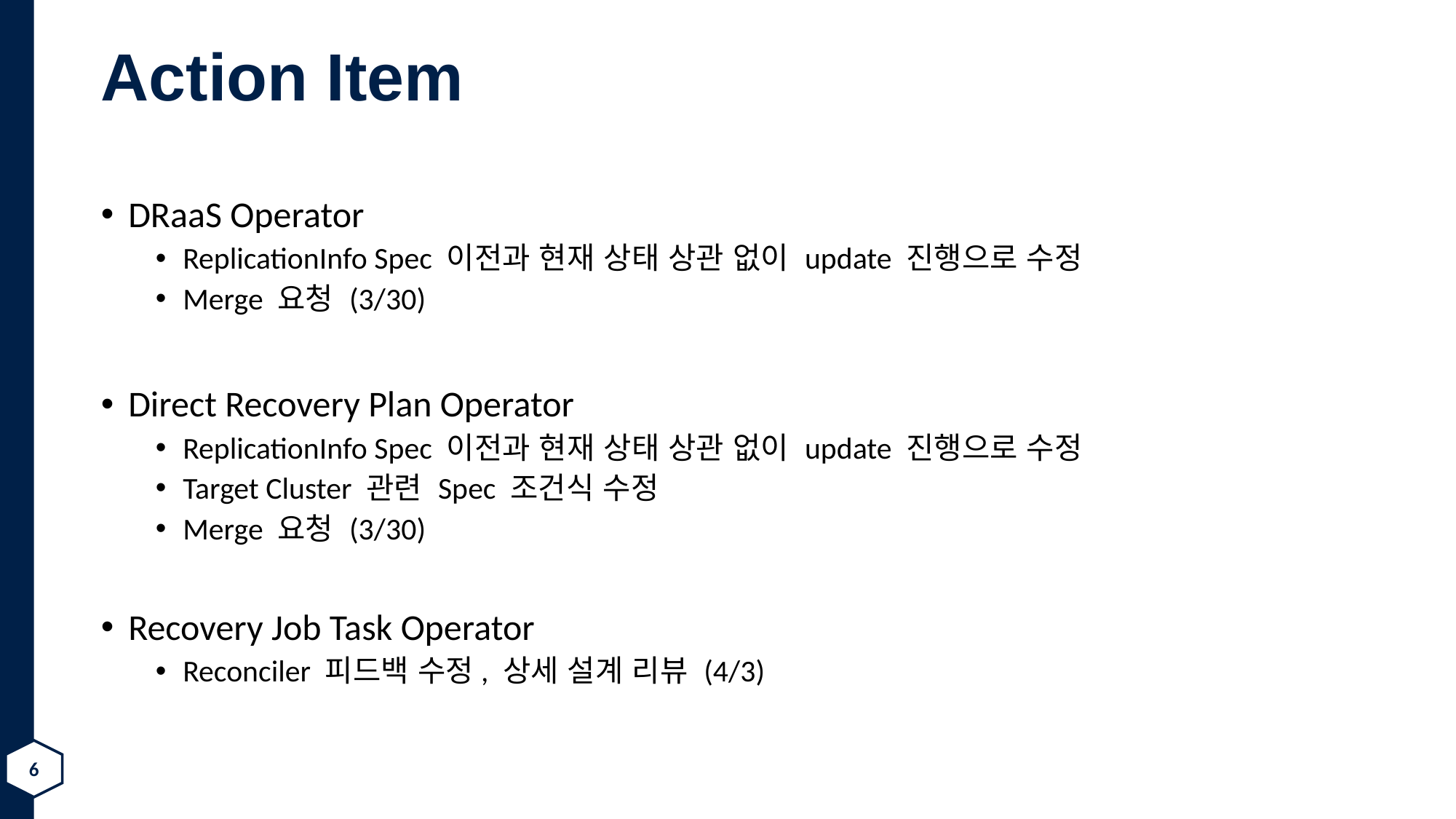

# Action Item
DRaaS Operator
ReplicationInfo Spec 이전과 현재 상태 상관 없이 update 진행으로 수정
Merge 요청 (3/30)

Direct Recovery Plan Operator
ReplicationInfo Spec 이전과 현재 상태 상관 없이 update 진행으로 수정
Target Cluster 관련 Spec 조건식 수정
Merge 요청 (3/30)

Recovery Job Task Operator
Reconciler 피드백 수정, 상세 설계 리뷰 (4/3)